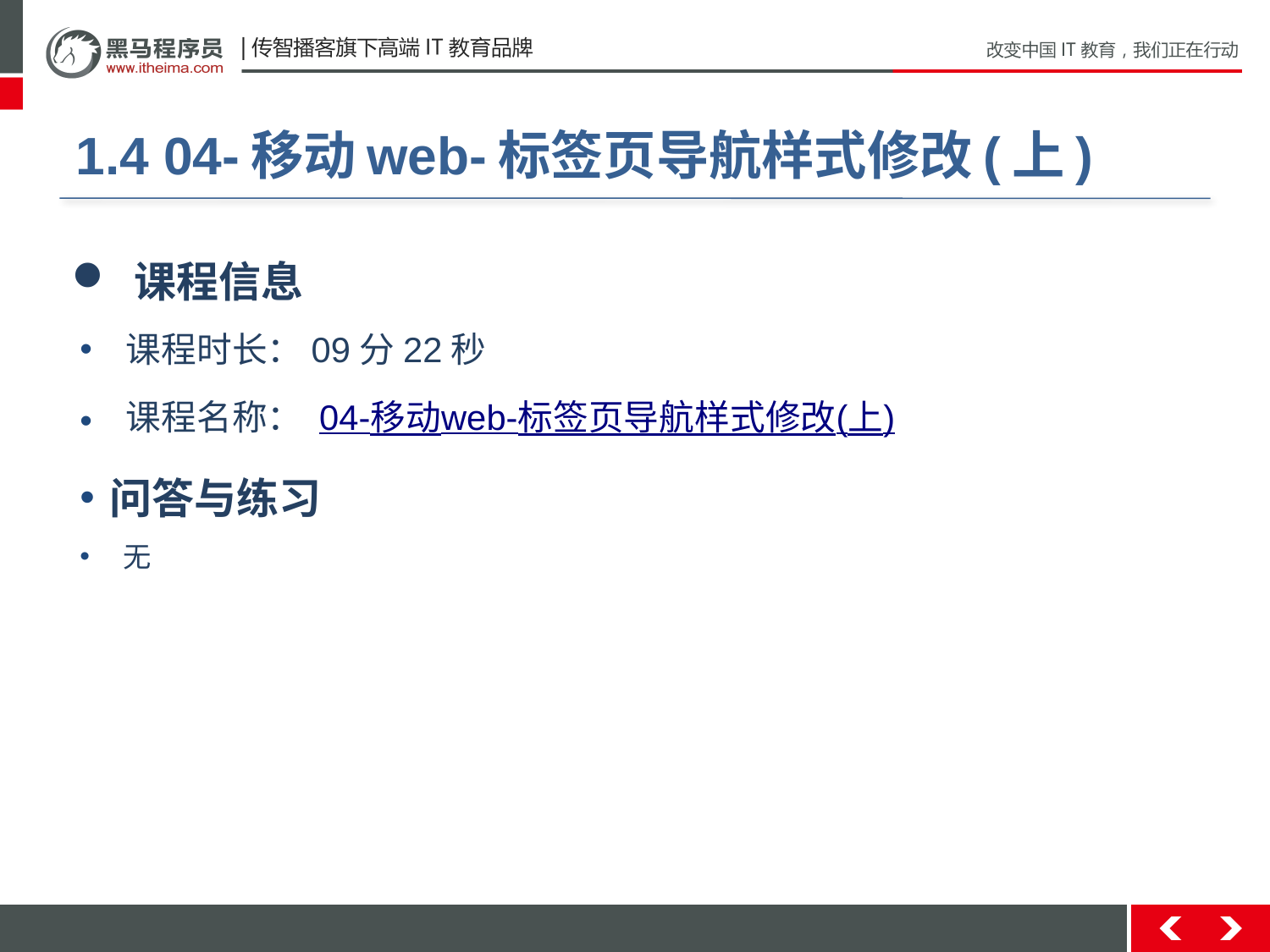

#
1.4 04-移动web-标签页导航样式修改(上)
 课程信息
 课程时长：09分22秒
 课程名称： 04-移动web-标签页导航样式修改(上)
问答与练习
 无